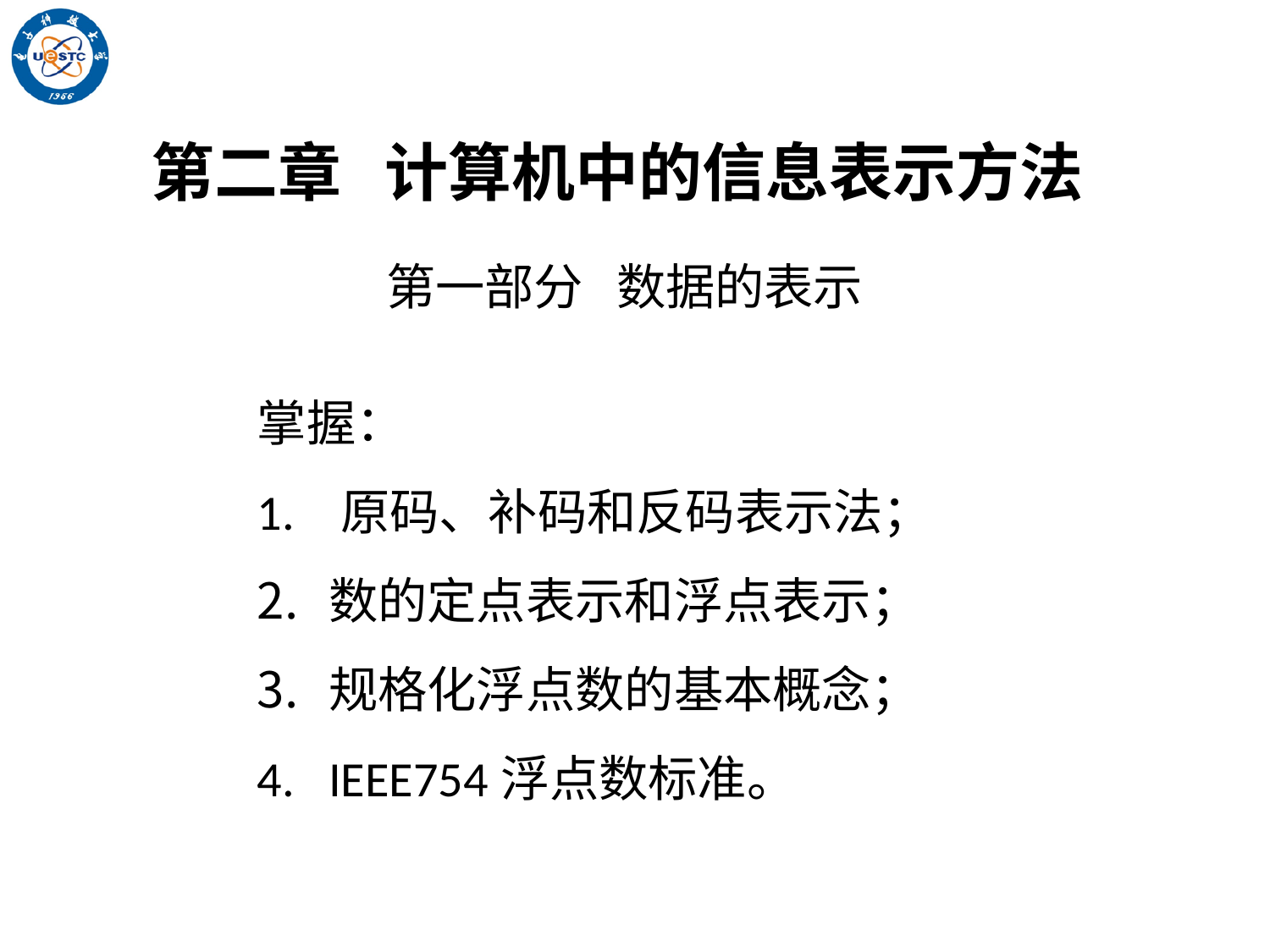

第二章   计算机中的信息表示方法
第一部分   数据的表示
掌握：
1.   原码、补码和反码表示法；
数的定点表示和浮点表示；
规格化浮点数的基本概念；
IEEE754浮点数标准。